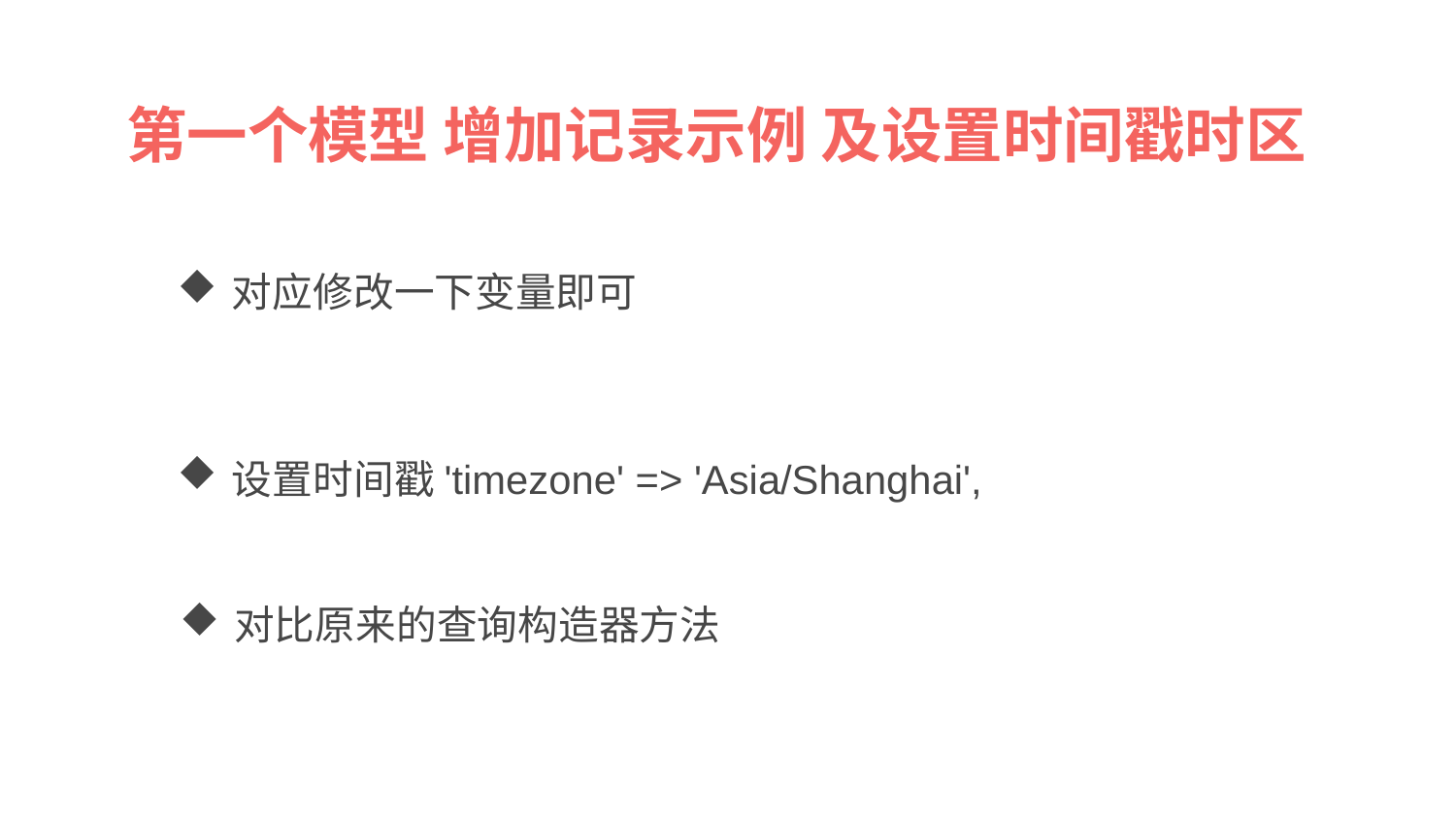

第一个模型 增加记录示例 及设置时间戳时区
对应修改一下变量即可

设置时间戳'timezone' => 'Asia/Shanghai',
对比原来的查询构造器方法